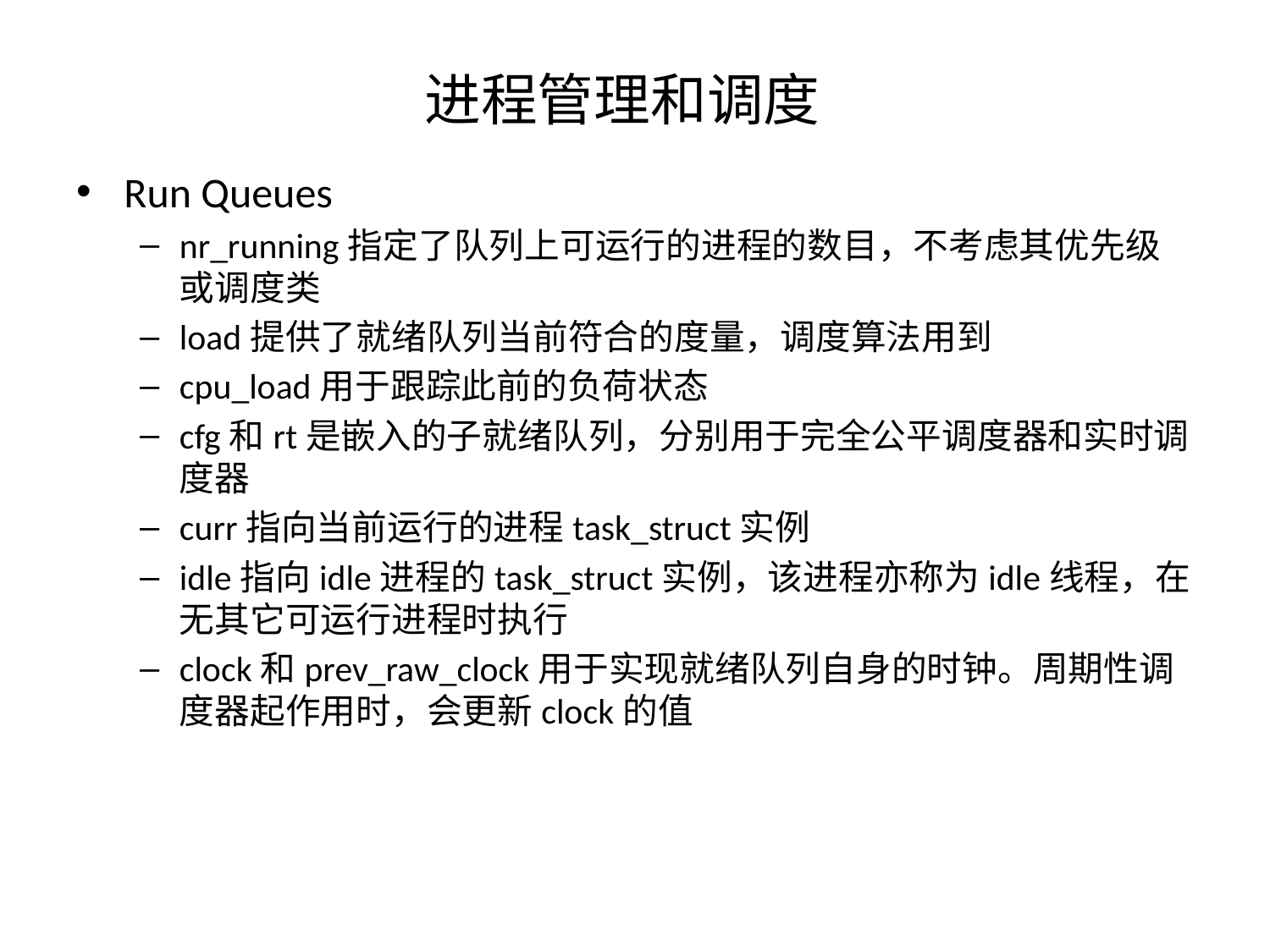

# 进程管理和调度
Run Queues
nr_running指定了队列上可运行的进程的数目，不考虑其优先级或调度类
load提供了就绪队列当前符合的度量，调度算法用到
cpu_load用于跟踪此前的负荷状态
cfg和rt是嵌入的子就绪队列，分别用于完全公平调度器和实时调度器
curr指向当前运行的进程task_struct实例
idle指向idle进程的task_struct实例，该进程亦称为idle线程，在无其它可运行进程时执行
clock和prev_raw_clock用于实现就绪队列自身的时钟。周期性调度器起作用时，会更新clock的值